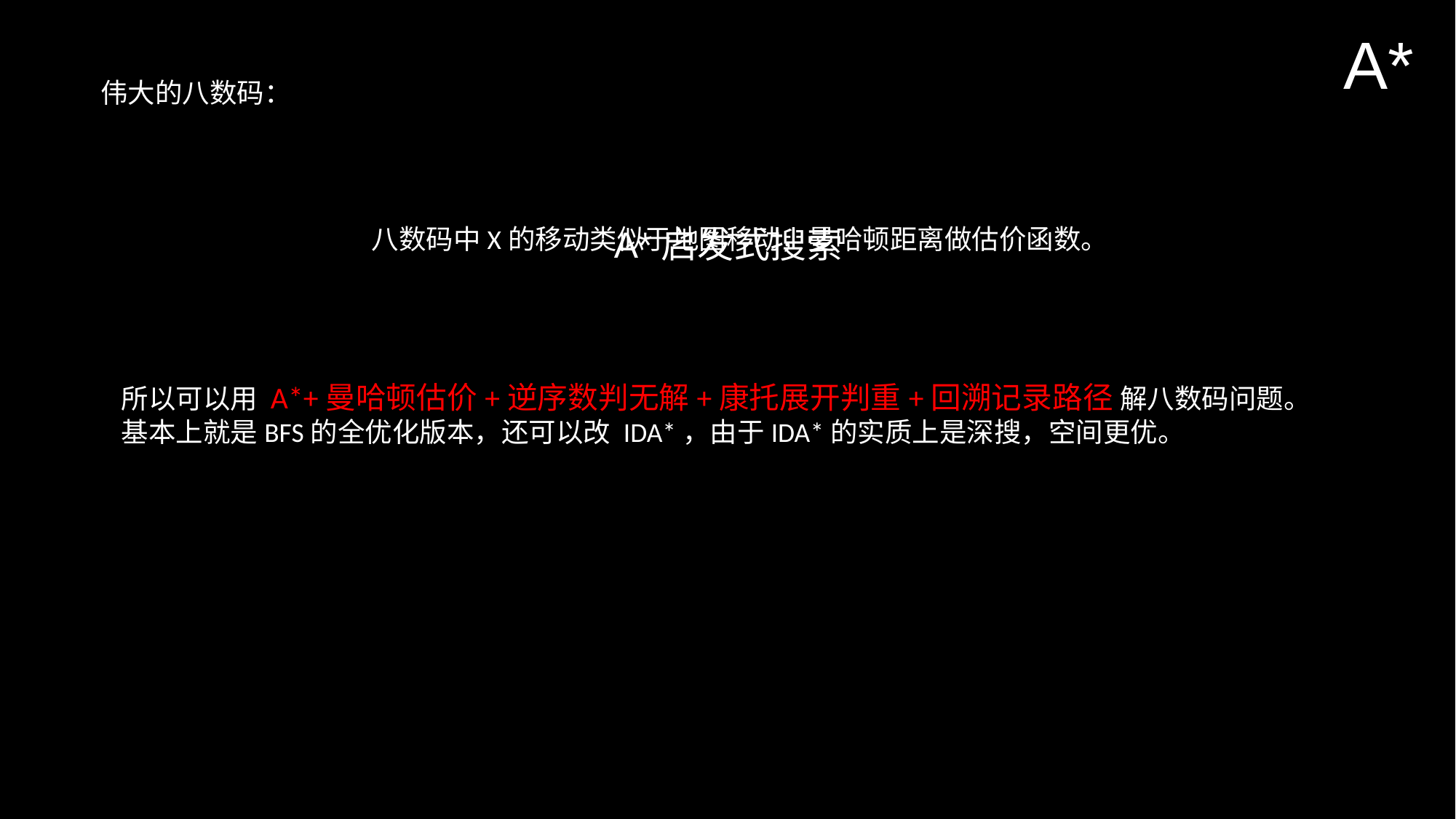

A*
伟大的八数码：
A*启发式搜索
八数码中X的移动类似于地图移动，曼哈顿距离做估价函数。
所以可以用 A*+曼哈顿估价+逆序数判无解+康托展开判重+回溯记录路径 解八数码问题。
基本上就是BFS的全优化版本，还可以改 IDA*，由于IDA*的实质上是深搜，空间更优。